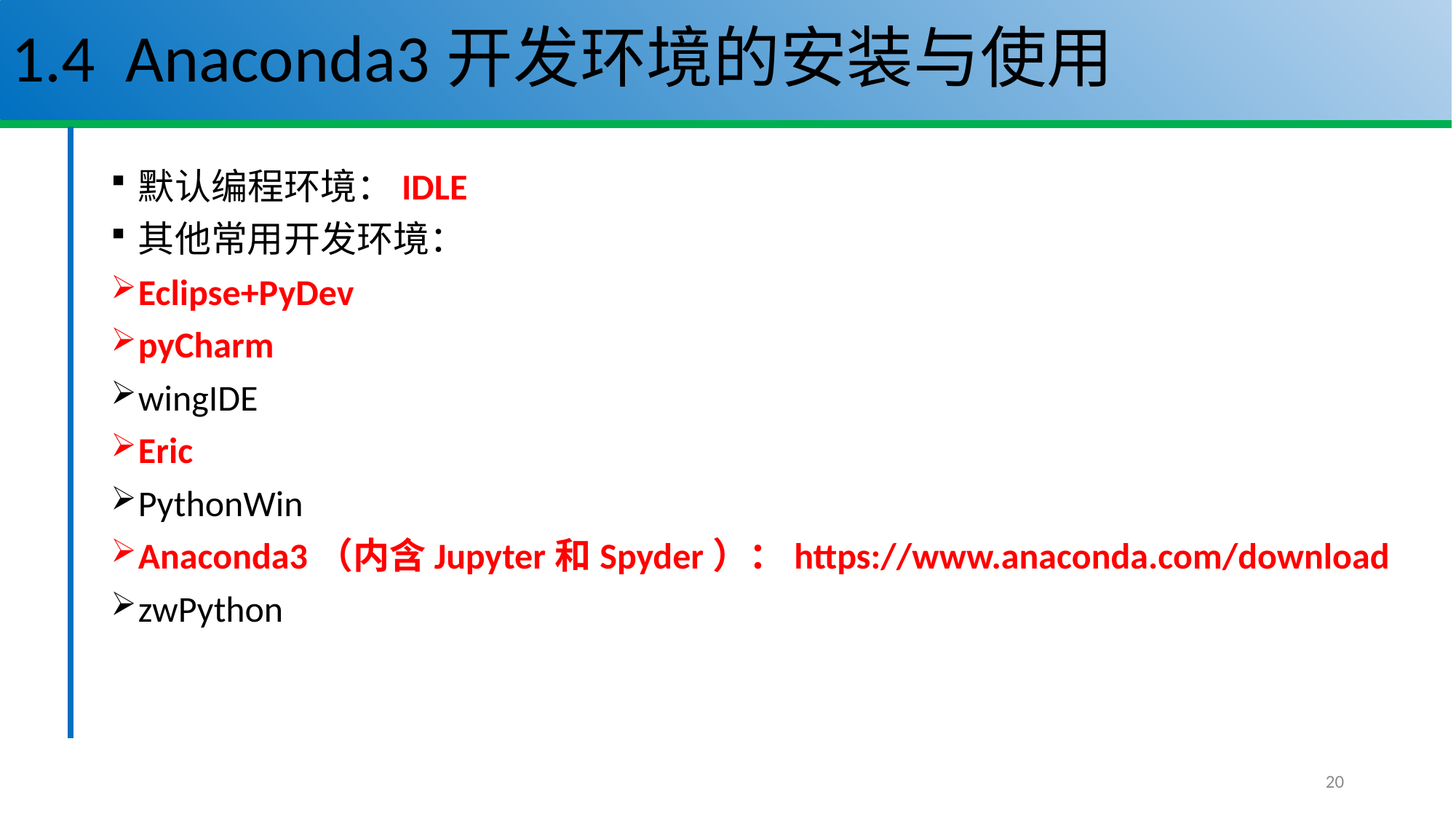

# 1.4  Anaconda3开发环境的安装与使用
默认编程环境：IDLE
其他常用开发环境：
Eclipse+PyDev
pyCharm
wingIDE
Eric
PythonWin
Anaconda3（内含Jupyter和Spyder）：https://www.anaconda.com/download
zwPython
20